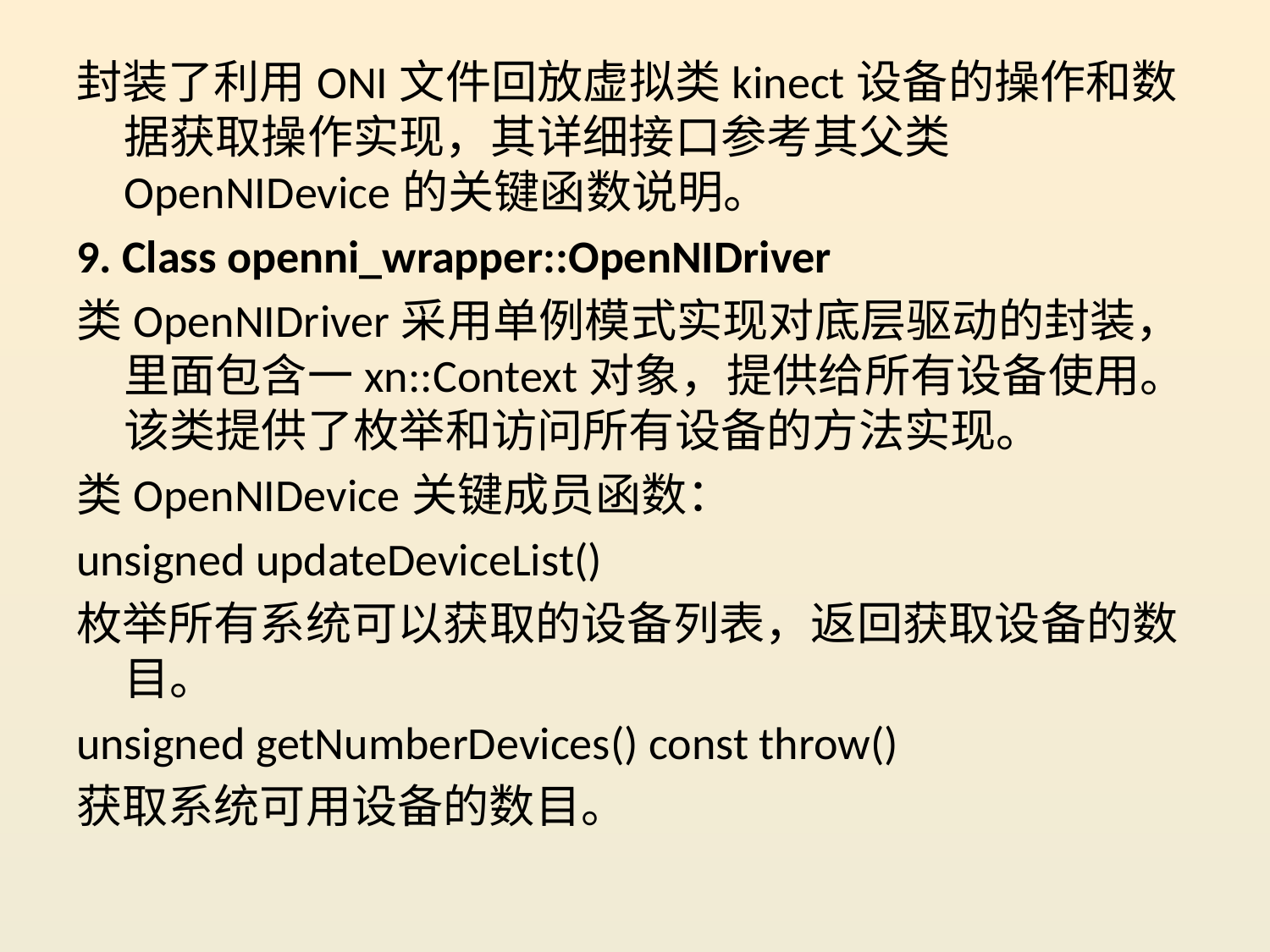

封装了利用ONI文件回放虚拟类kinect设备的操作和数据获取操作实现，其详细接口参考其父类OpenNIDevice的关键函数说明。
9. Class openni_wrapper::OpenNIDriver
类OpenNIDriver采用单例模式实现对底层驱动的封装，里面包含一xn::Context对象，提供给所有设备使用。该类提供了枚举和访问所有设备的方法实现。
类OpenNIDevice关键成员函数：
unsigned updateDeviceList()
枚举所有系统可以获取的设备列表，返回获取设备的数目。
unsigned getNumberDevices() const throw()
获取系统可用设备的数目。